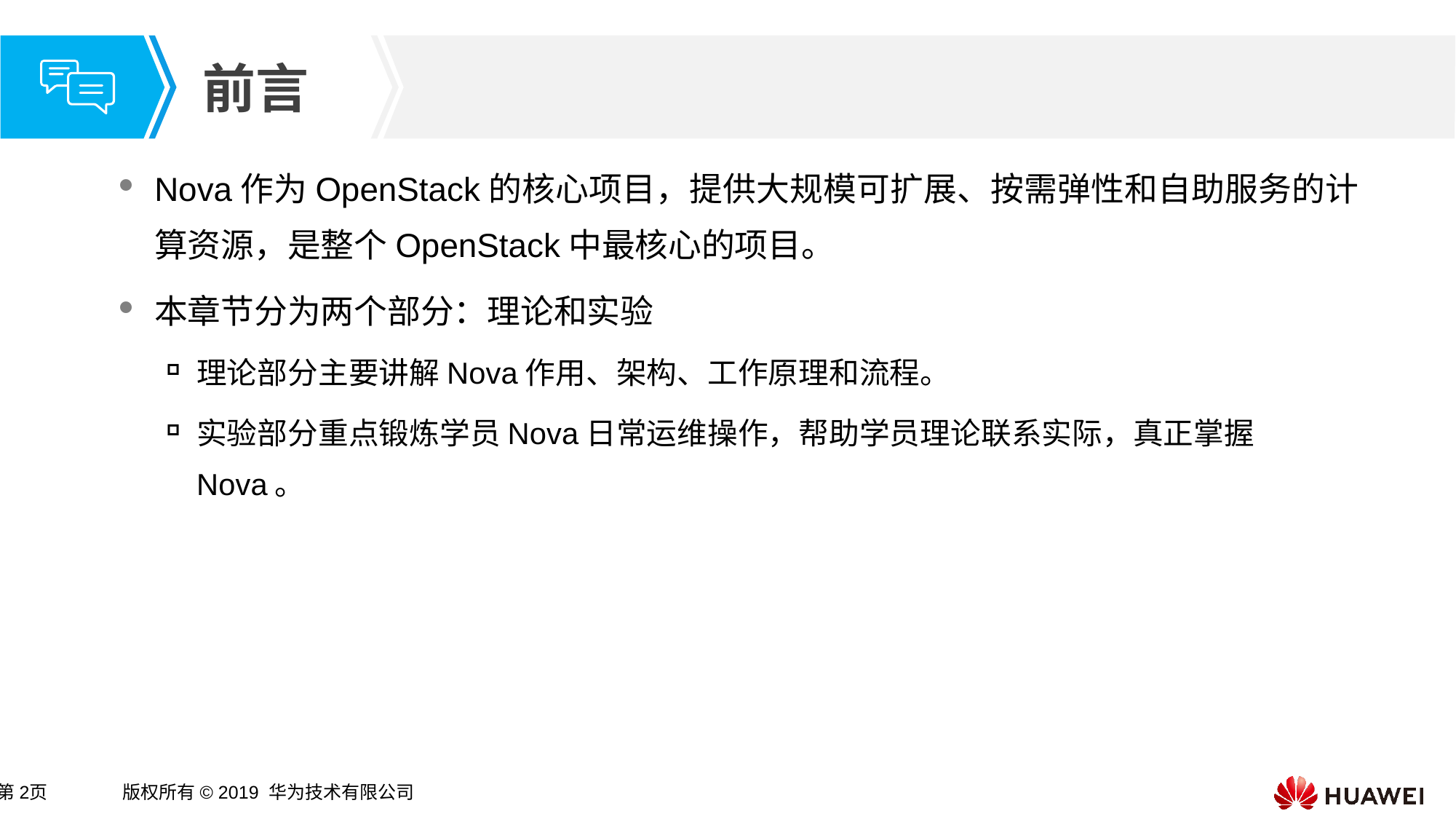

Nova作为OpenStack的核心项目，提供大规模可扩展、按需弹性和自助服务的计算资源，是整个OpenStack中最核心的项目。
本章节分为两个部分：理论和实验
理论部分主要讲解Nova作用、架构、工作原理和流程。
实验部分重点锻炼学员Nova日常运维操作，帮助学员理论联系实际，真正掌握Nova。